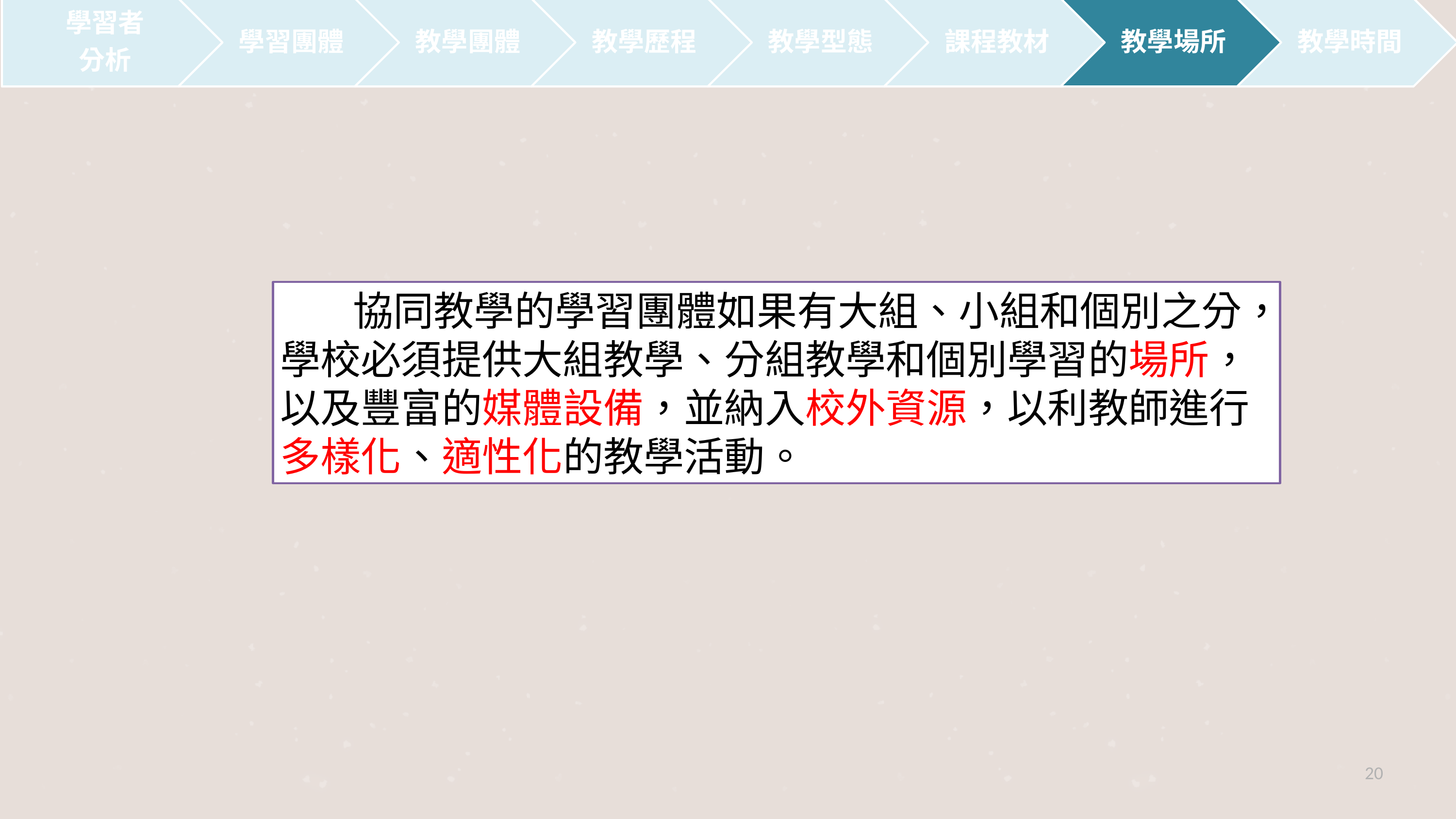

學習者
分析
學習團體
教學團體
教學歷程
教學型態
課程教材
教學場所
教學時間
	協同教學的學習團體如果有大組、小組和個別之分，學校必須提供大組教學、分組教學和個別學習的場所，以及豐富的媒體設備，並納入校外資源，以利教師進行多樣化、適性化的教學活動。
20